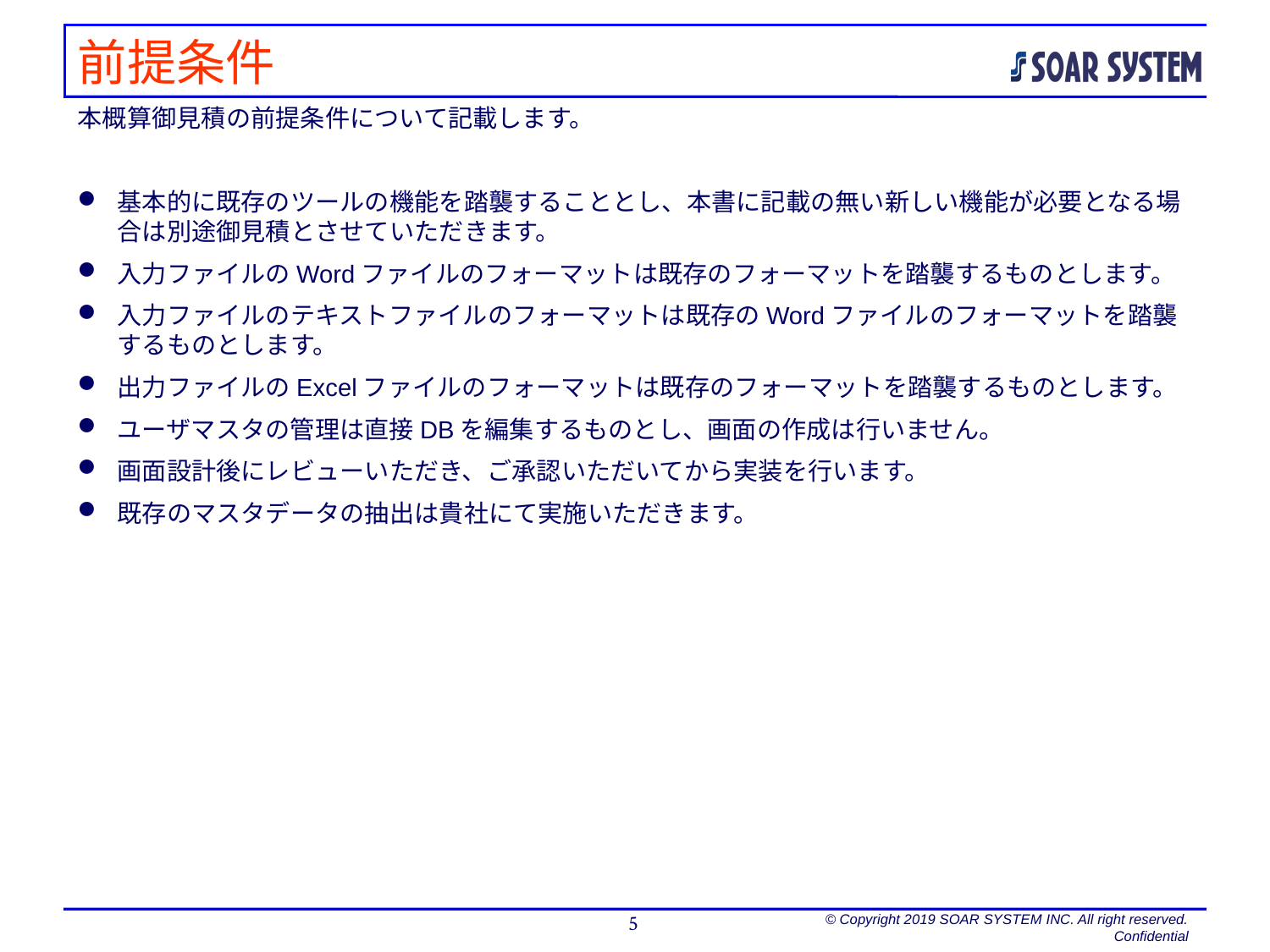

# 前提条件
本概算御見積の前提条件について記載します。

基本的に既存のツールの機能を踏襲することとし、本書に記載の無い新しい機能が必要となる場合は別途御見積とさせていただきます。
入力ファイルのWordファイルのフォーマットは既存のフォーマットを踏襲するものとします。
入力ファイルのテキストファイルのフォーマットは既存のWordファイルのフォーマットを踏襲するものとします。
出力ファイルのExcelファイルのフォーマットは既存のフォーマットを踏襲するものとします。
ユーザマスタの管理は直接DBを編集するものとし、画面の作成は行いません。
画面設計後にレビューいただき、ご承認いただいてから実装を行います。
既存のマスタデータの抽出は貴社にて実施いただきます。
5